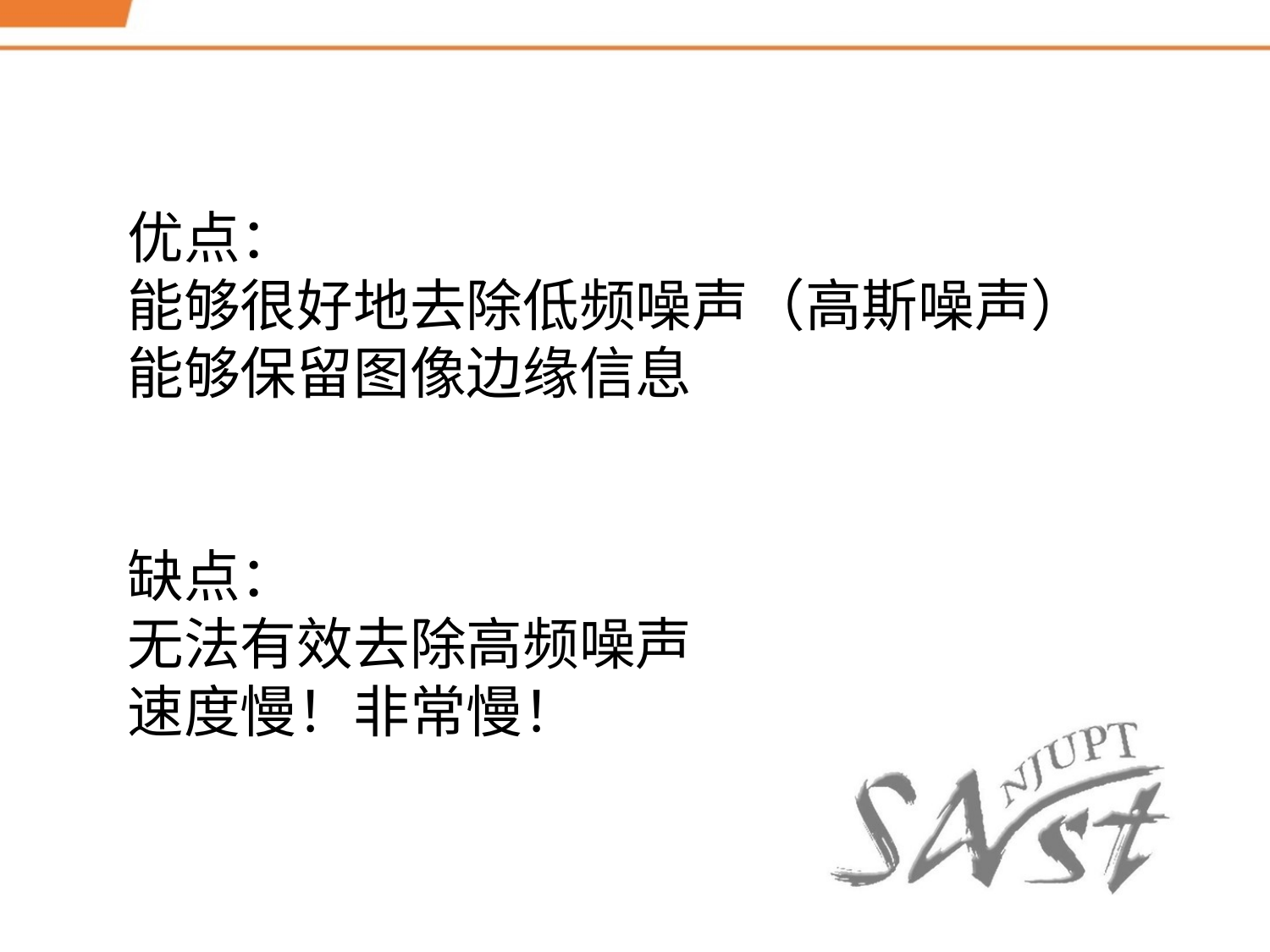

优点：
能够很好地去除低频噪声（高斯噪声）
能够保留图像边缘信息

缺点：
无法有效去除高频噪声
速度慢！非常慢！